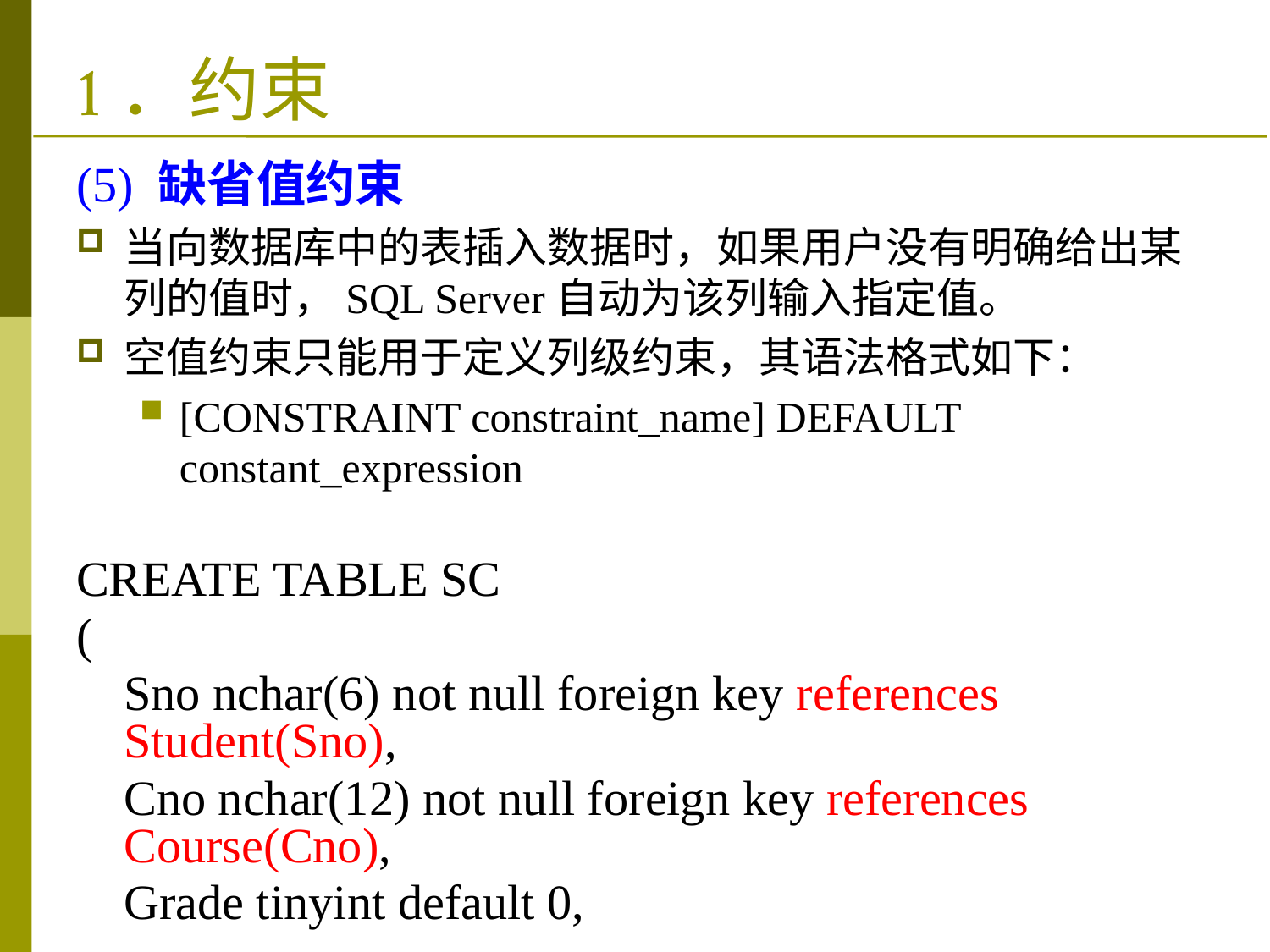

# 1．约束
(5) 缺省值约束
当向数据库中的表插入数据时，如果用户没有明确给出某列的值时，SQL Server自动为该列输入指定值。
空值约束只能用于定义列级约束，其语法格式如下：
[CONSTRAINT constraint_name] DEFAULT constant_expression

CREATE TABLE SC
(
	Sno nchar(6) not null foreign key references Student(Sno),
	Cno nchar(12) not null foreign key references Course(Cno),
	Grade tinyint default 0,
	...
     PRIMARY KEY(Sno,Cno)
)